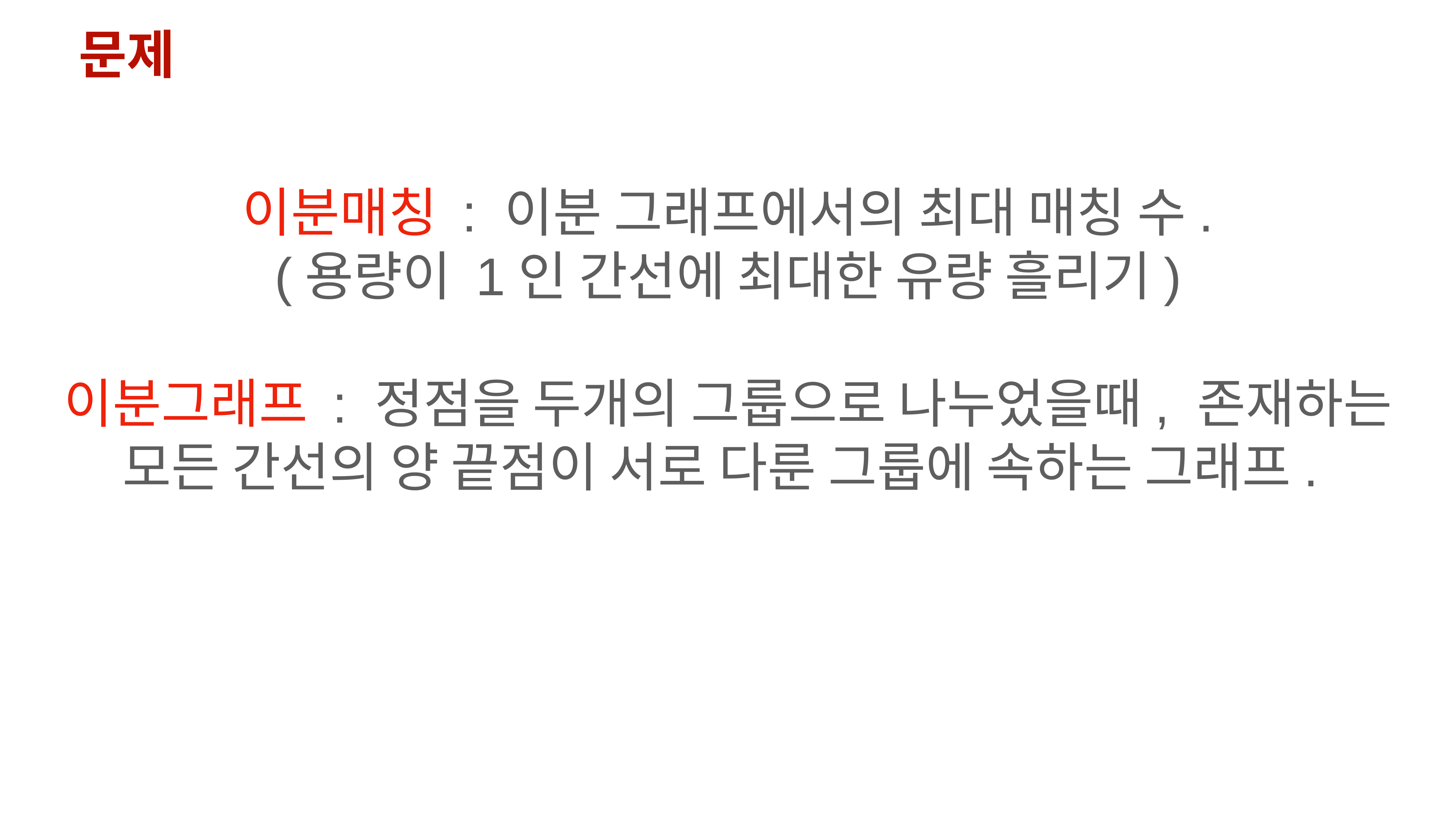

문제
이분매칭 : 이분 그래프에서의 최대 매칭 수.
(용량이 1인 간선에 최대한 유량 흘리기)

이분그래프 : 정점을 두개의 그룹으로 나누었을때, 존재하는
모든 간선의 양 끝점이 서로 다룬 그룹에 속하는 그래프.